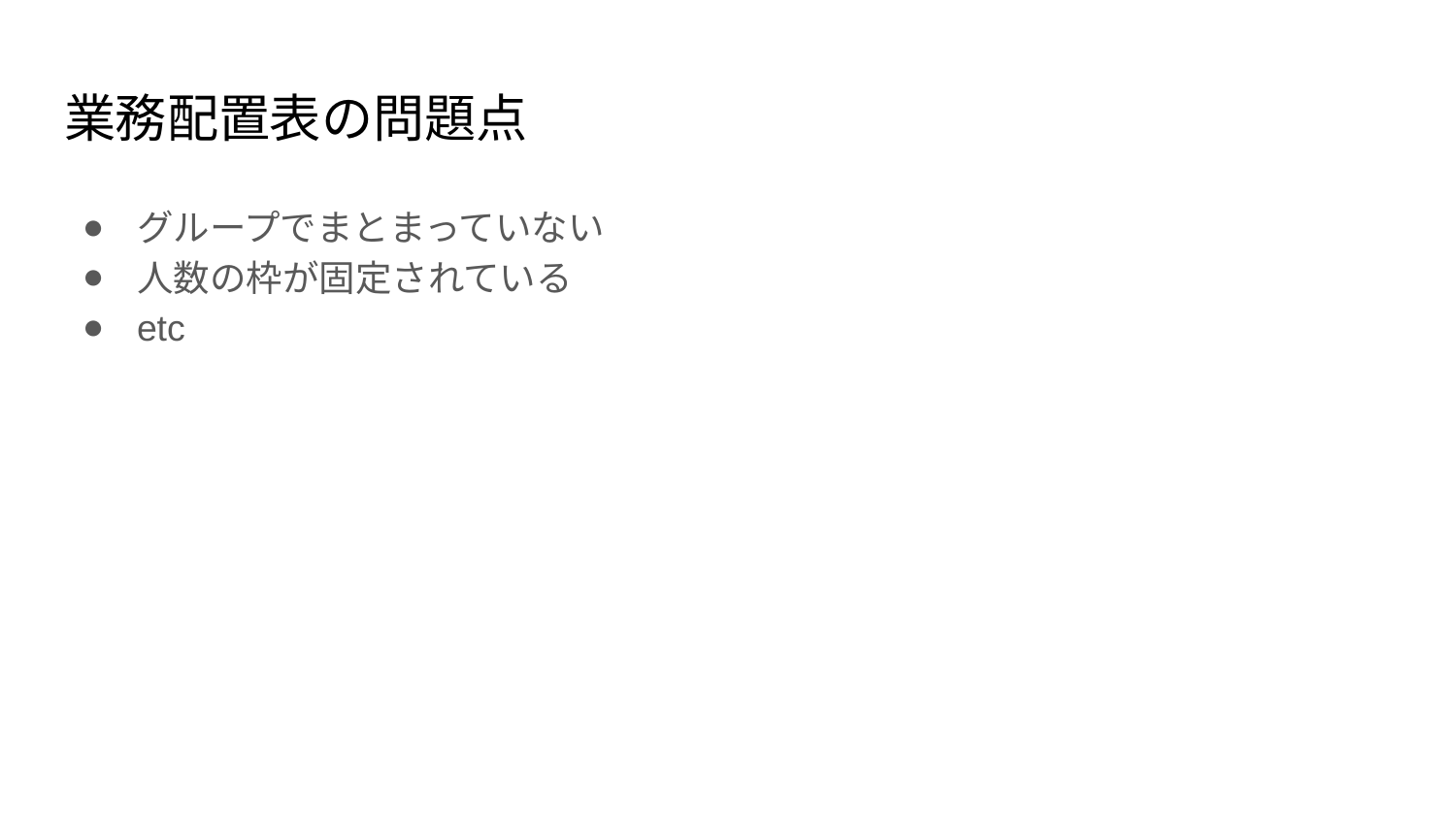

# 業務配置表の問題点
グループでまとまっていない
人数の枠が固定されている
etc